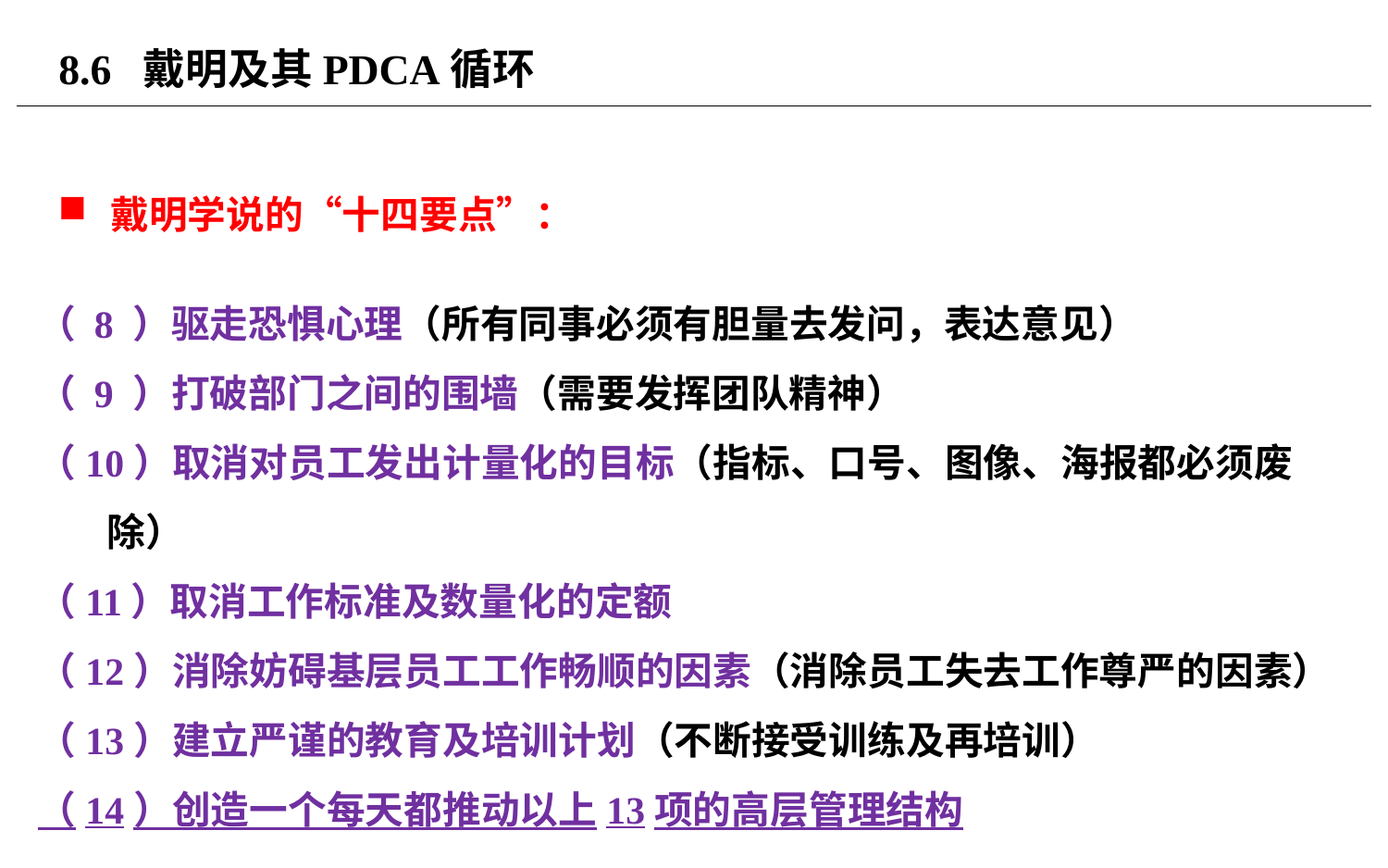

# 8.6  戴明及其PDCA循环
戴明学说的“十四要点”：

（ 8 ）驱走恐惧心理（所有同事必须有胆量去发问，表达意见）
（ 9 ）打破部门之间的围墙（需要发挥团队精神）
（10）取消对员工发出计量化的目标（指标、口号、图像、海报都必须废除）
（11）取消工作标准及数量化的定额
（12）消除妨碍基层员工工作畅顺的因素（消除员工失去工作尊严的因素）
（13）建立严谨的教育及培训计划（不断接受训练及再培训）
（14）创造一个每天都推动以上13项的高层管理结构